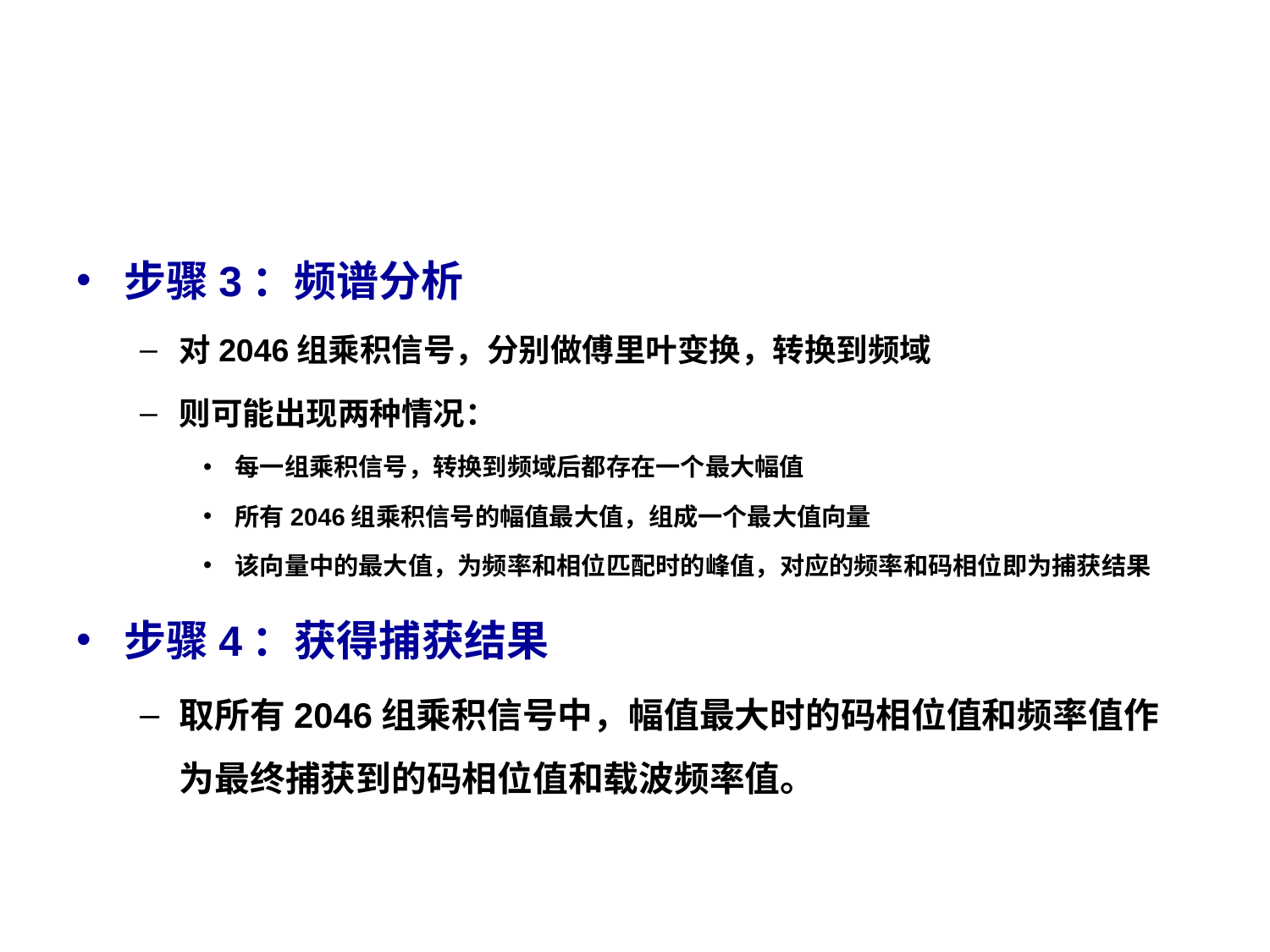

#
步骤3：频谱分析
对2046组乘积信号，分别做傅里叶变换，转换到频域
则可能出现两种情况：
每一组乘积信号，转换到频域后都存在一个最大幅值
所有2046组乘积信号的幅值最大值，组成一个最大值向量
该向量中的最大值，为频率和相位匹配时的峰值，对应的频率和码相位即为捕获结果
步骤4：获得捕获结果
取所有2046组乘积信号中，幅值最大时的码相位值和频率值作为最终捕获到的码相位值和载波频率值。